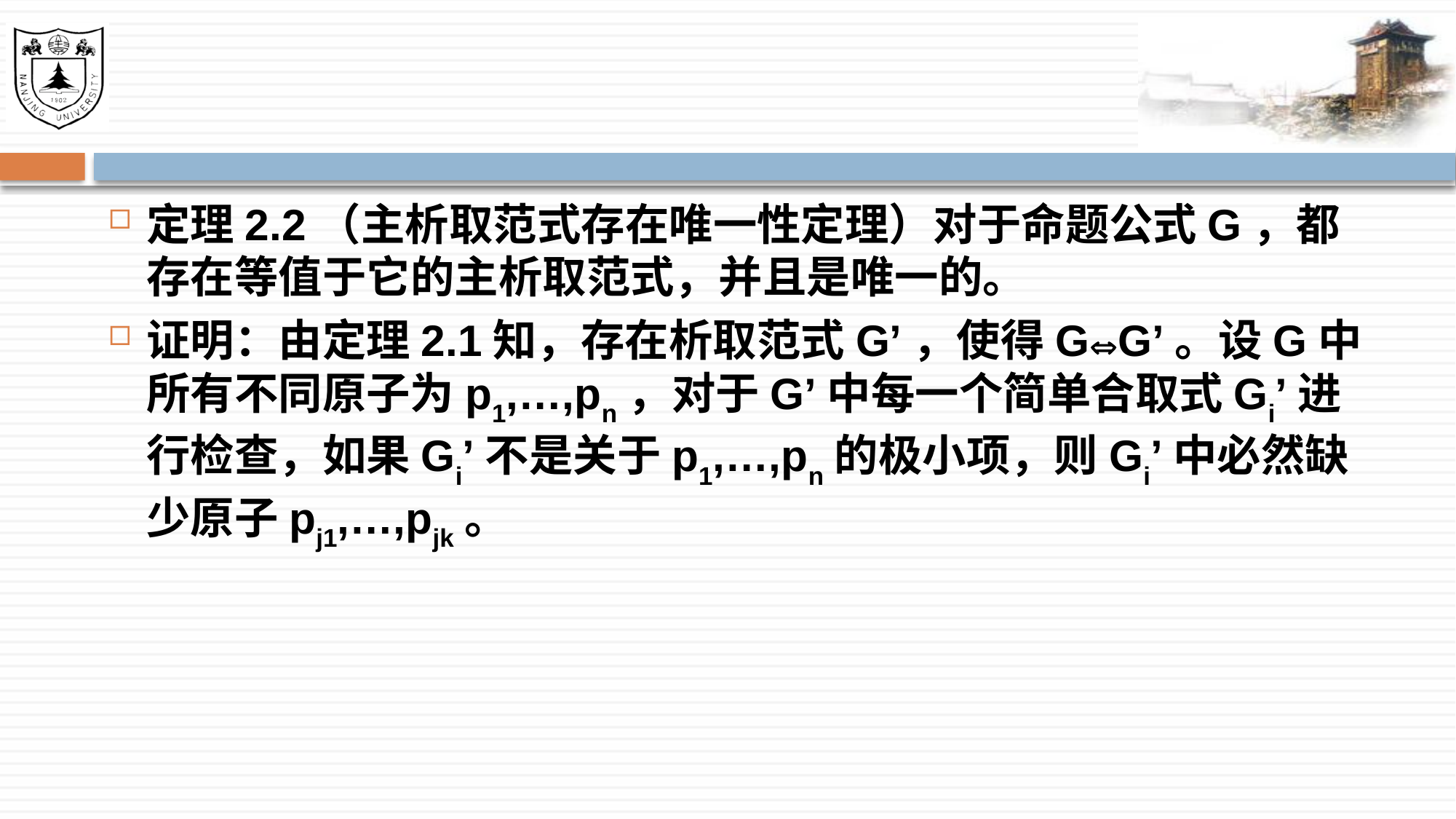

#
定理2.2（主析取范式存在唯一性定理）对于命题公式G，都存在等值于它的主析取范式，并且是唯一的。
证明：由定理2.1知，存在析取范式G’，使得G⇔G’。设G中所有不同原子为p1,…,pn，对于G’中每一个简单合取式Gi’进行检查，如果Gi’不是关于p1,…,pn的极小项，则Gi’中必然缺少原子pj1,…,pjk。